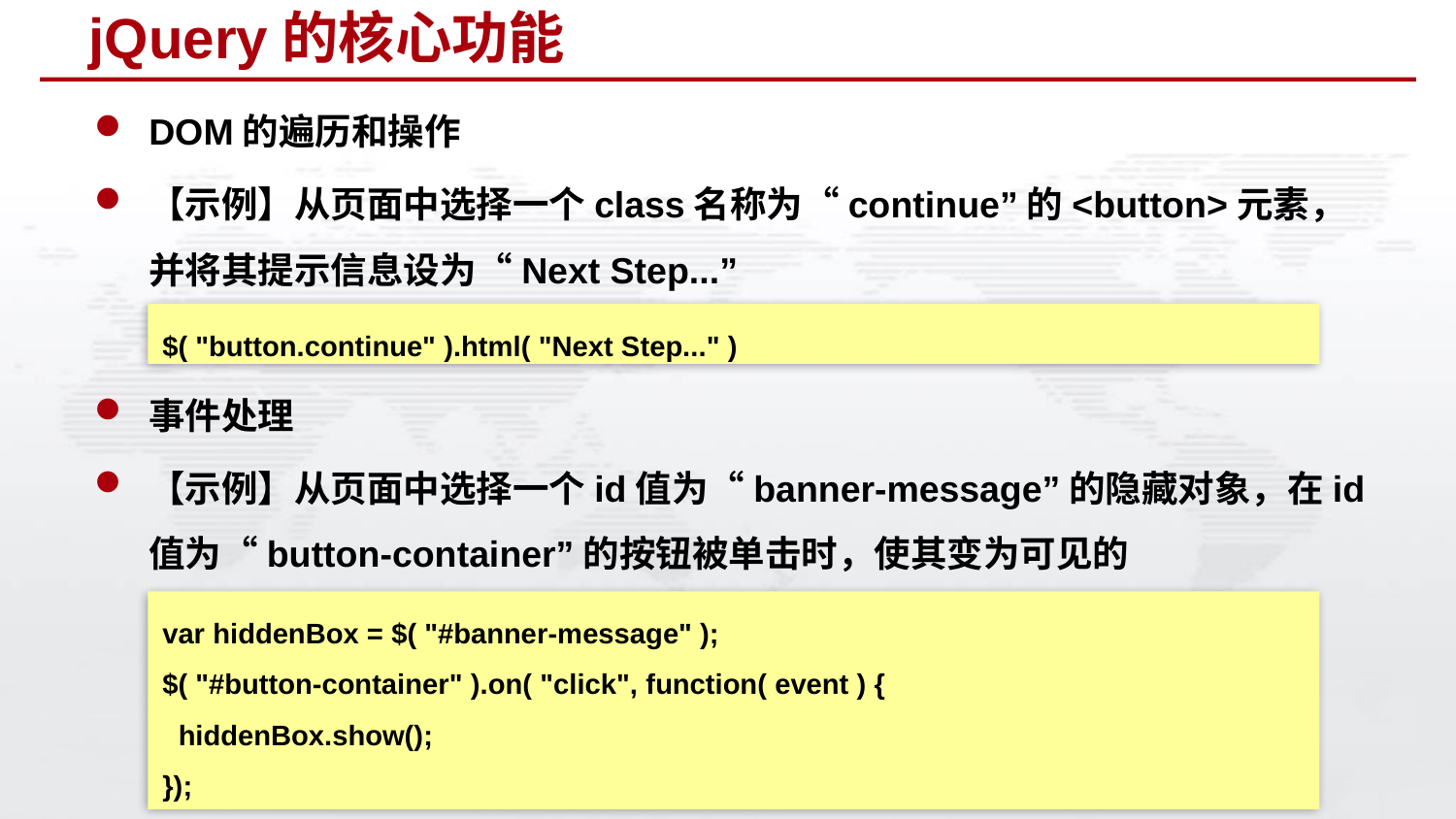

# jQuery的核心功能
DOM的遍历和操作
【示例】从页面中选择一个class名称为“continue”的<button>元素，并将其提示信息设为“Next Step...”

事件处理
【示例】从页面中选择一个id值为“banner-message”的隐藏对象，在id值为“button-container”的按钮被单击时，使其变为可见的

$( "button.continue" ).html( "Next Step..." )
var hiddenBox = $( "#banner-message" );
$( "#button-container" ).on( "click", function( event ) {
  hiddenBox.show();
});